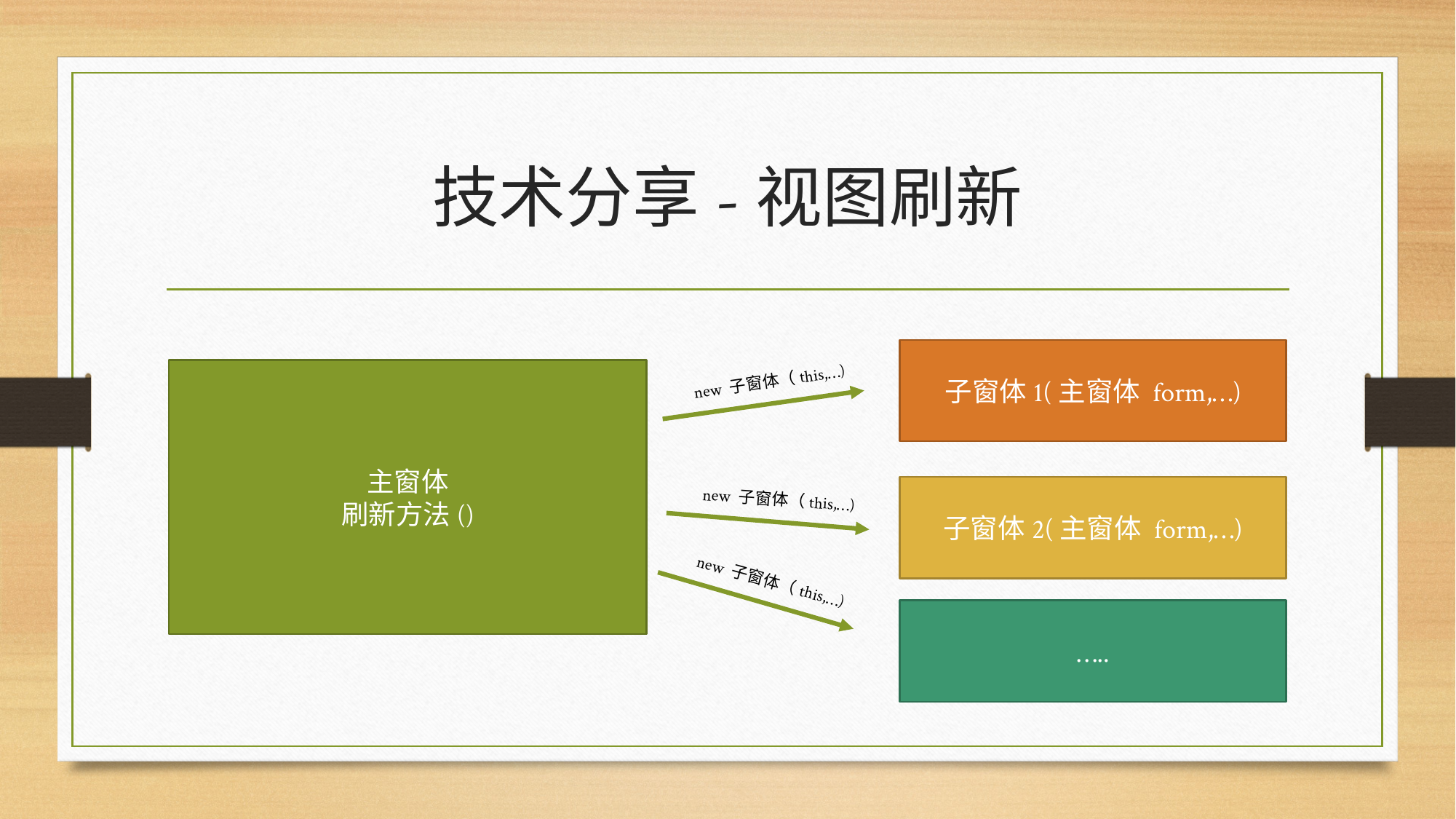

# 技术分享-视图刷新
子窗体1(主窗体 form,…)
主窗体
刷新方法()
new 子窗体（this,…)
子窗体2(主窗体 form,…)
new 子窗体（this,…)
new 子窗体（this,…)
…..